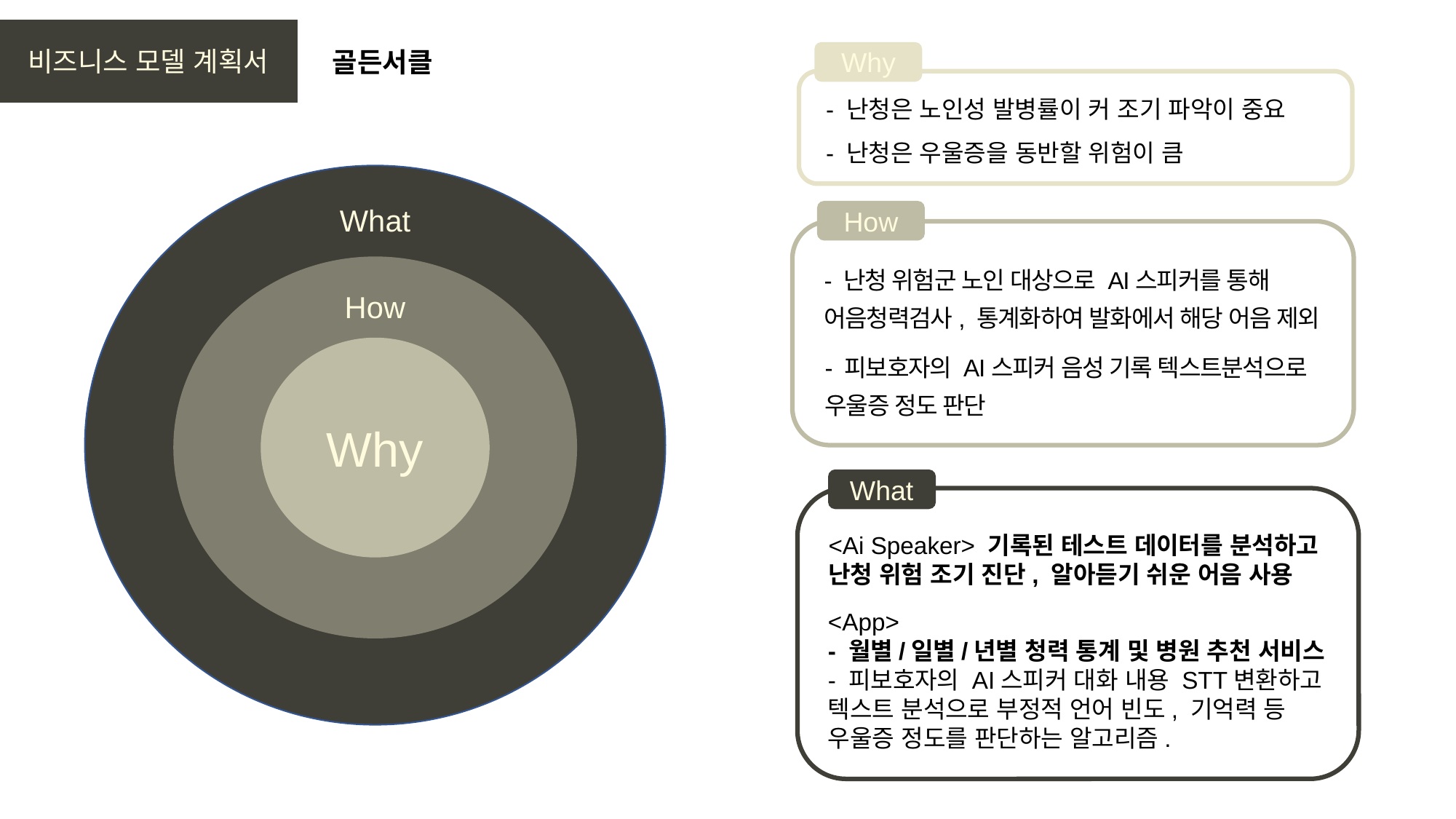

비즈니스 모델 계획서
골든서클
Why

- 난청은 노인성 발병률이 커 조기 파악이 중요
- 난청은 우울증을 동반할 위험이 큼

Why
What
How
How

- 난청 위험군 노인 대상으로 AI스피커를 통해
어음청력검사, 통계화하여 발화에서 해당 어음 제외
- 피보호자의 AI스피커 음성 기록 텍스트분석으로
우울증 정도 판단
What

<Ai Speaker> 기록된 테스트 데이터를 분석하고 난청 위험 조기 진단, 알아듣기 쉬운 어음 사용
<App>
- 월별/일별/년별 청력 통계 및 병원 추천 서비스
- 피보호자의 AI스피커 대화 내용 STT변환하고
텍스트 분석으로 부정적 언어 빈도, 기억력 등
우울증 정도를 판단하는 알고리즘.